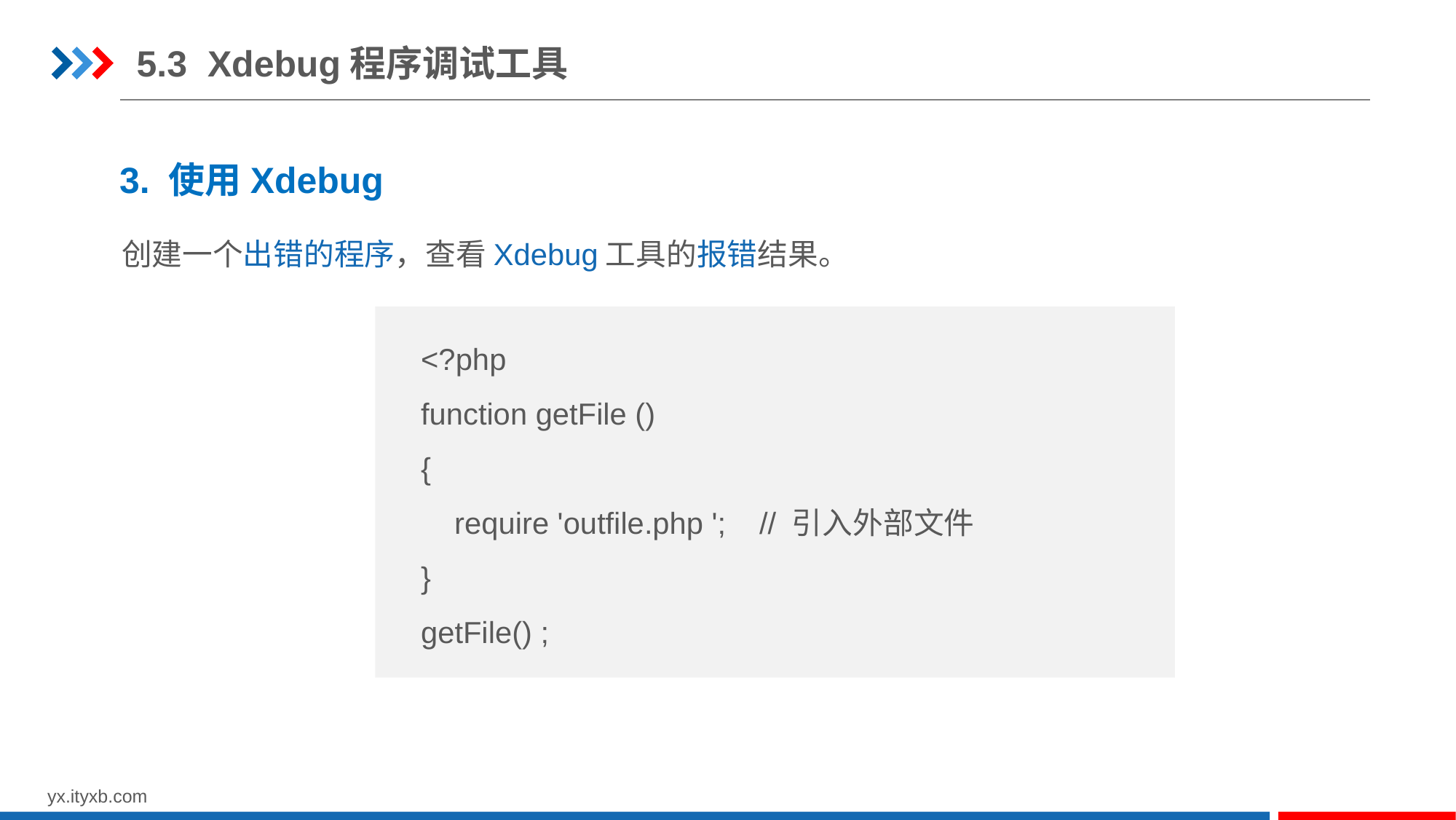

5.3  Xdebug程序调试工具
3. 使用Xdebug
创建一个出错的程序，查看Xdebug工具的报错结果。

<?php
function getFile ()
{
    require 'outfile.php ';    // 引入外部文件
}
getFile() ;